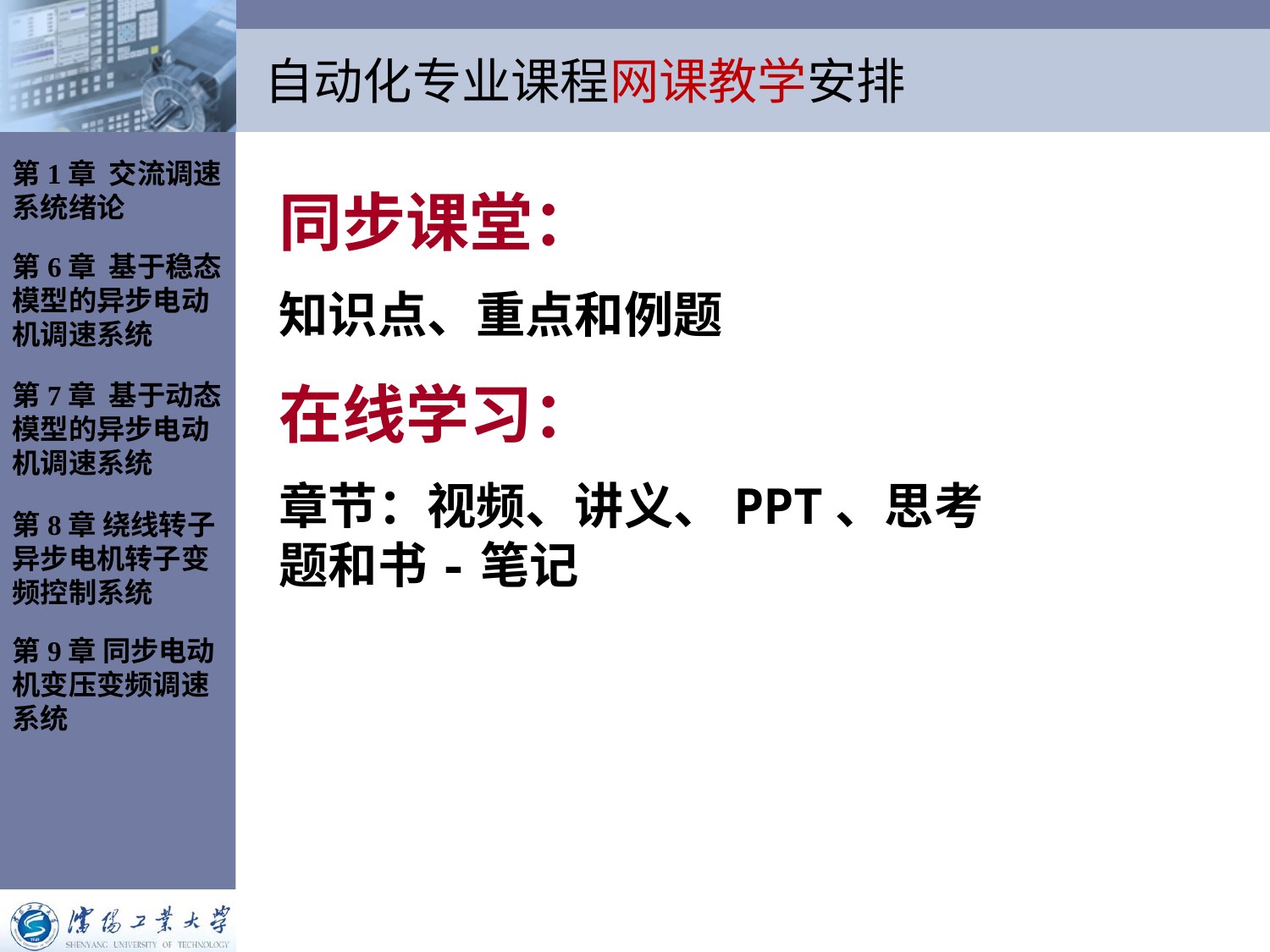

自动化专业课程网课教学安排
第1章  交流调速系统绪论
同步课堂：
知识点、重点和例题
在线学习：
章节：视频、讲义、PPT、思考题和书-笔记
第6章  基于稳态模型的异步电动机调速系统
第7章  基于动态模型的异步电动机调速系统

第8章 绕线转子异步电机转子变频控制系统
第9章 同步电动机变压变频调速系统